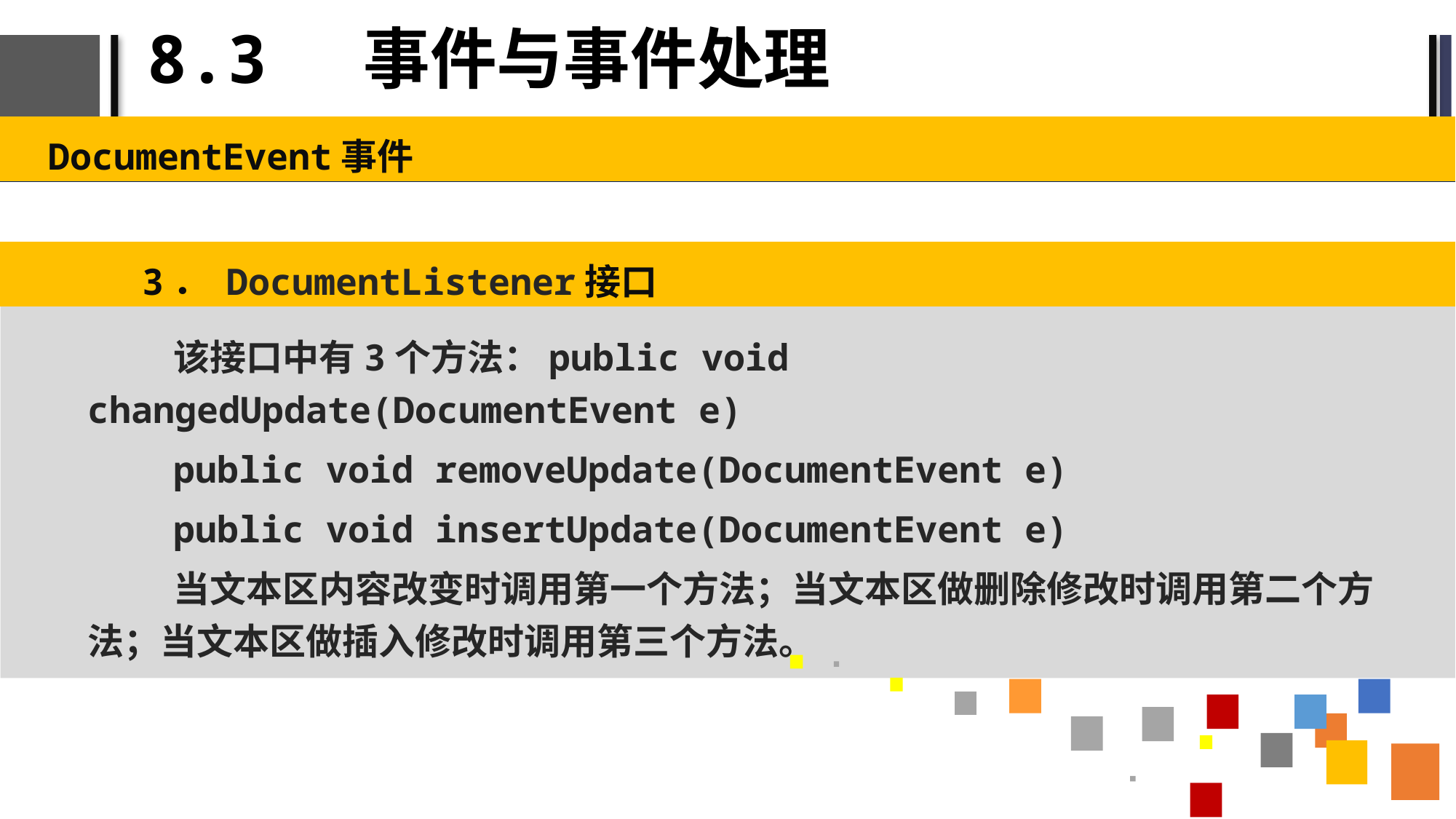

# 8.3  事件与事件处理

DocumentEvent事件

3． DocumentListener接口

该接口中有3个方法：public void changedUpdate(DocumentEvent e)
public void removeUpdate(DocumentEvent e)
public void insertUpdate(DocumentEvent e)
当文本区内容改变时调用第一个方法；当文本区做删除修改时调用第二个方法；当文本区做插入修改时调用第三个方法。